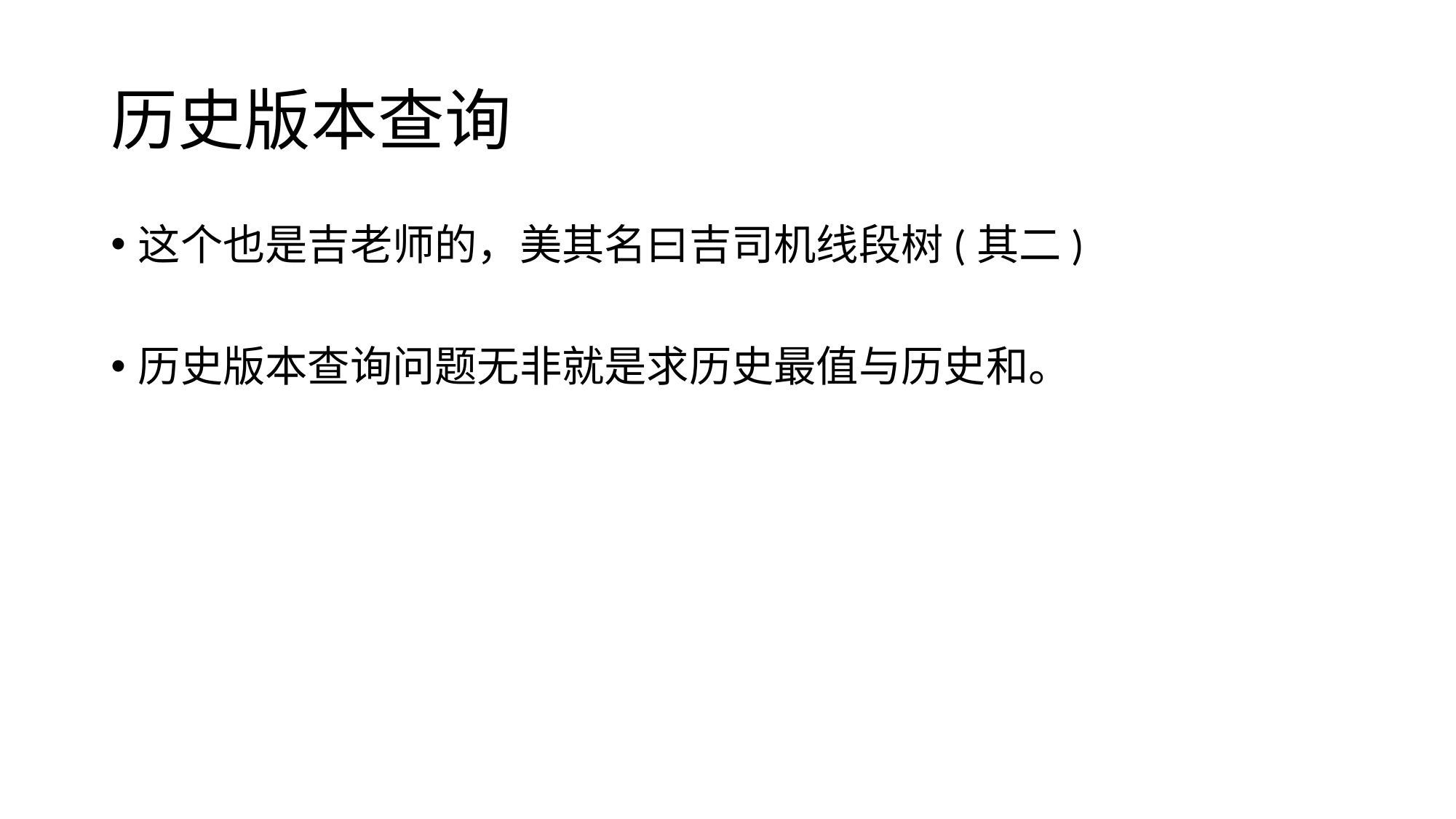

# 历史版本查询
这个也是吉老师的，美其名曰吉司机线段树(其二)

历史版本查询问题无非就是求历史最值与历史和。